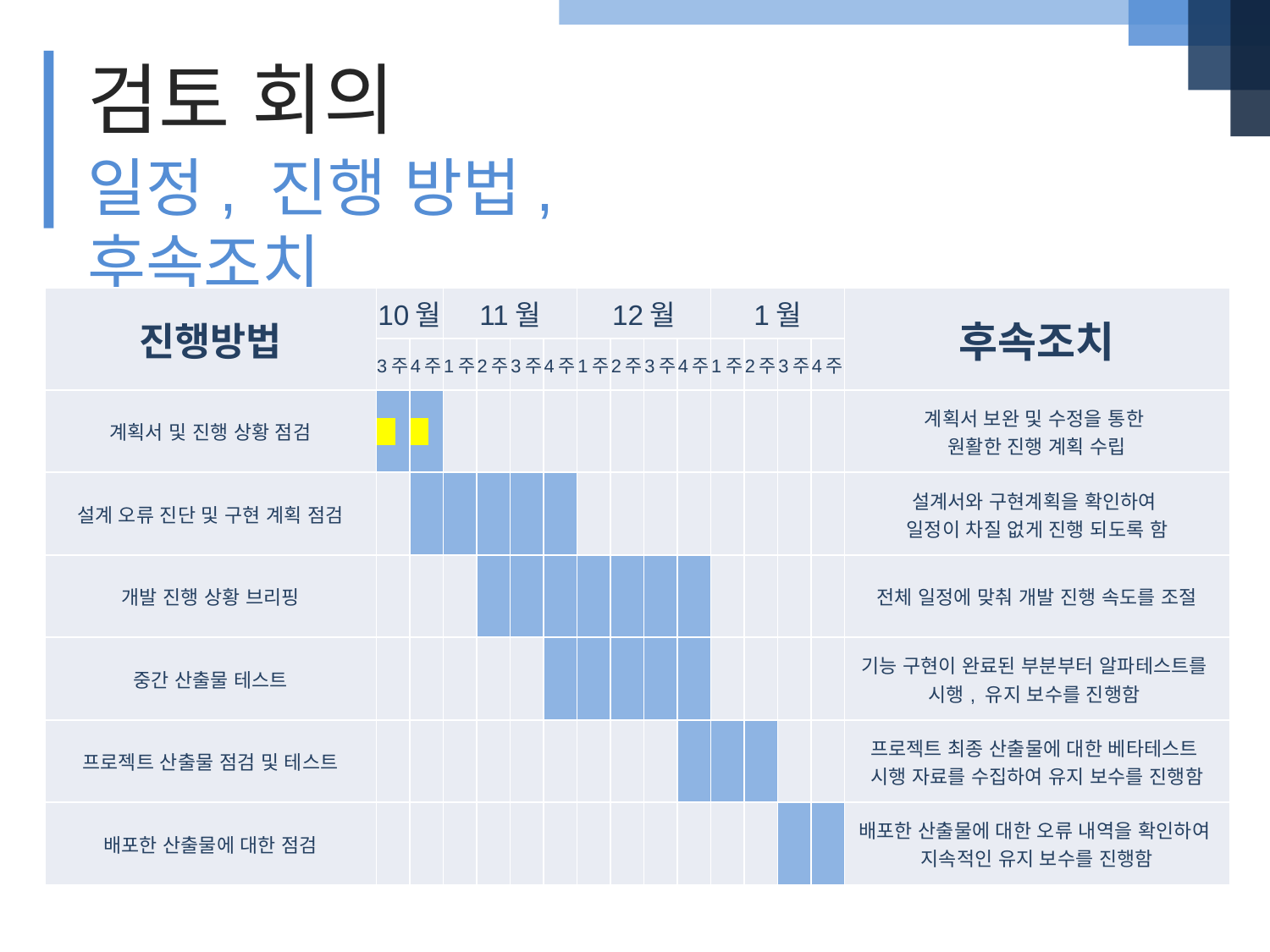

검토 회의

일정, 진행 방법, 후속조치
| 진행방법 | 10월 |  | 11월 |  |  |  | 12월 |  |  |  | 1월 |  |  |  | 후속조치 |
| --- | --- | --- | --- | --- | --- | --- | --- | --- | --- | --- | --- | --- | --- | --- | --- |
|  | 3주 | 4주 | 1주 | 2주 | 3주 | 4주 | 1주 | 2주 | 3주 | 4주 | 1주 | 2주 | 3주 | 4주 |  |
| 계획서 및 진행 상황 점검 |  |  |  |  |  |  |  |  |  |  |  |  |  |  | 계획서 보완 및 수정을 통한 원활한 진행 계획 수립 |
| 설계 오류 진단 및 구현 계획 점검 |  |  |  |  |  |  |  |  |  |  |  |  |  |  | 설계서와 구현계획을 확인하여 일정이 차질 없게 진행 되도록 함 |
| 개발 진행 상황 브리핑 |  |  |  |  |  |  |  |  |  |  |  |  |  |  | 전체 일정에 맞춰 개발 진행 속도를 조절 |
| 중간 산출물 테스트 |  |  |  |  |  |  |  |  |  |  |  |  |  |  | 기능 구현이 완료된 부분부터 알파테스트를 시행, 유지 보수를 진행함 |
| 프로젝트 산출물 점검 및 테스트 |  |  |  |  |  |  |  |  |  |  |  |  |  |  | 프로젝트 최종 산출물에 대한 베타테스트 시행 자료를 수집하여 유지 보수를 진행함 |
| 배포한 산출물에 대한 점검 |  |  |  |  |  |  |  |  |  |  |  |  |  |  | 배포한 산출물에 대한 오류 내역을 확인하여 지속적인 유지 보수를 진행함 |